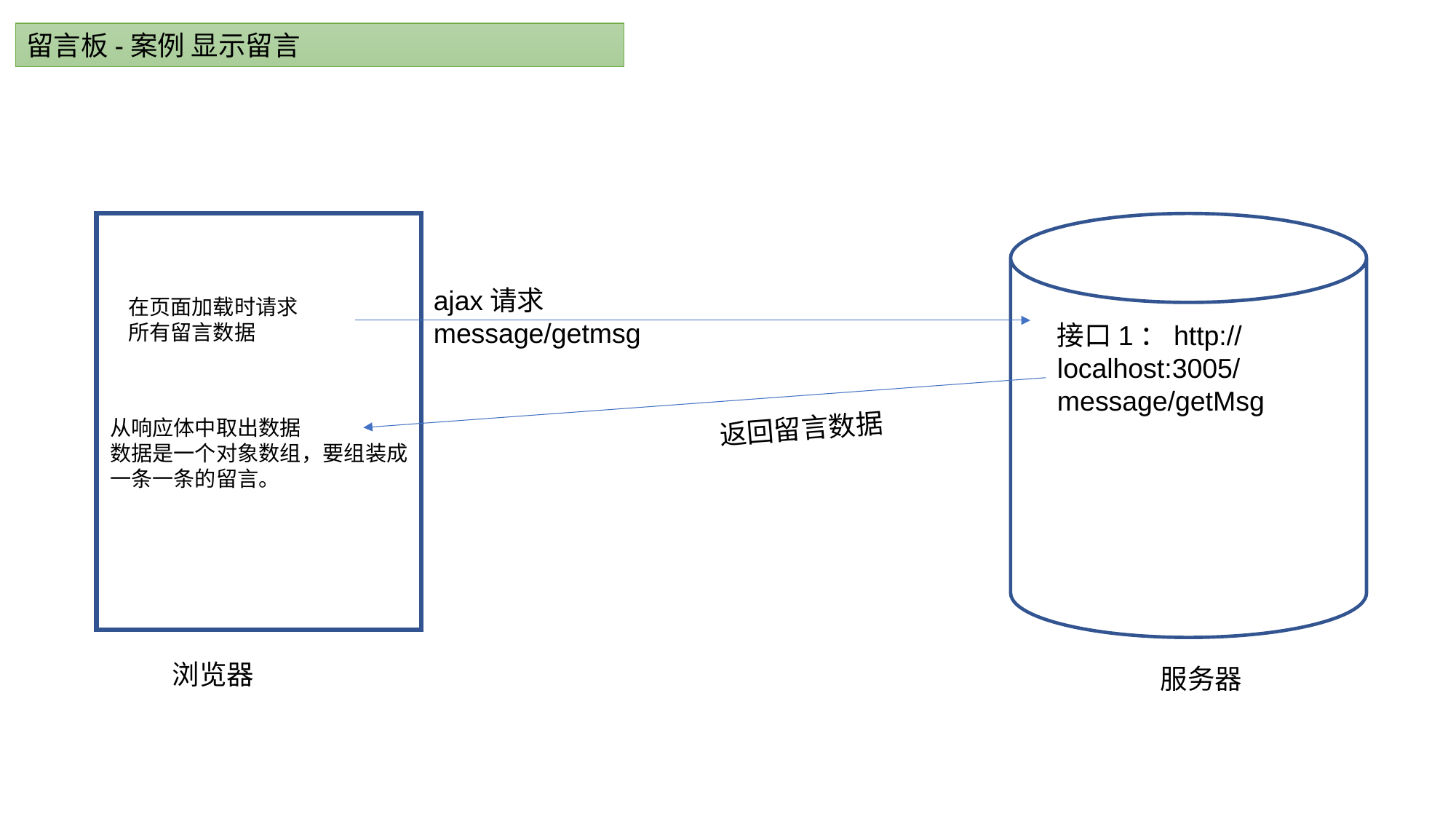

留言板-案例 显示留言

ajax请求
message/getmsg
在页面加载时请求
所有留言数据

接口1：http://localhost:3005/message/getMsg
返回留言数据
从响应体中取出数据
数据是一个对象数组，要组装成
一条一条的留言。
浏览器
服务器